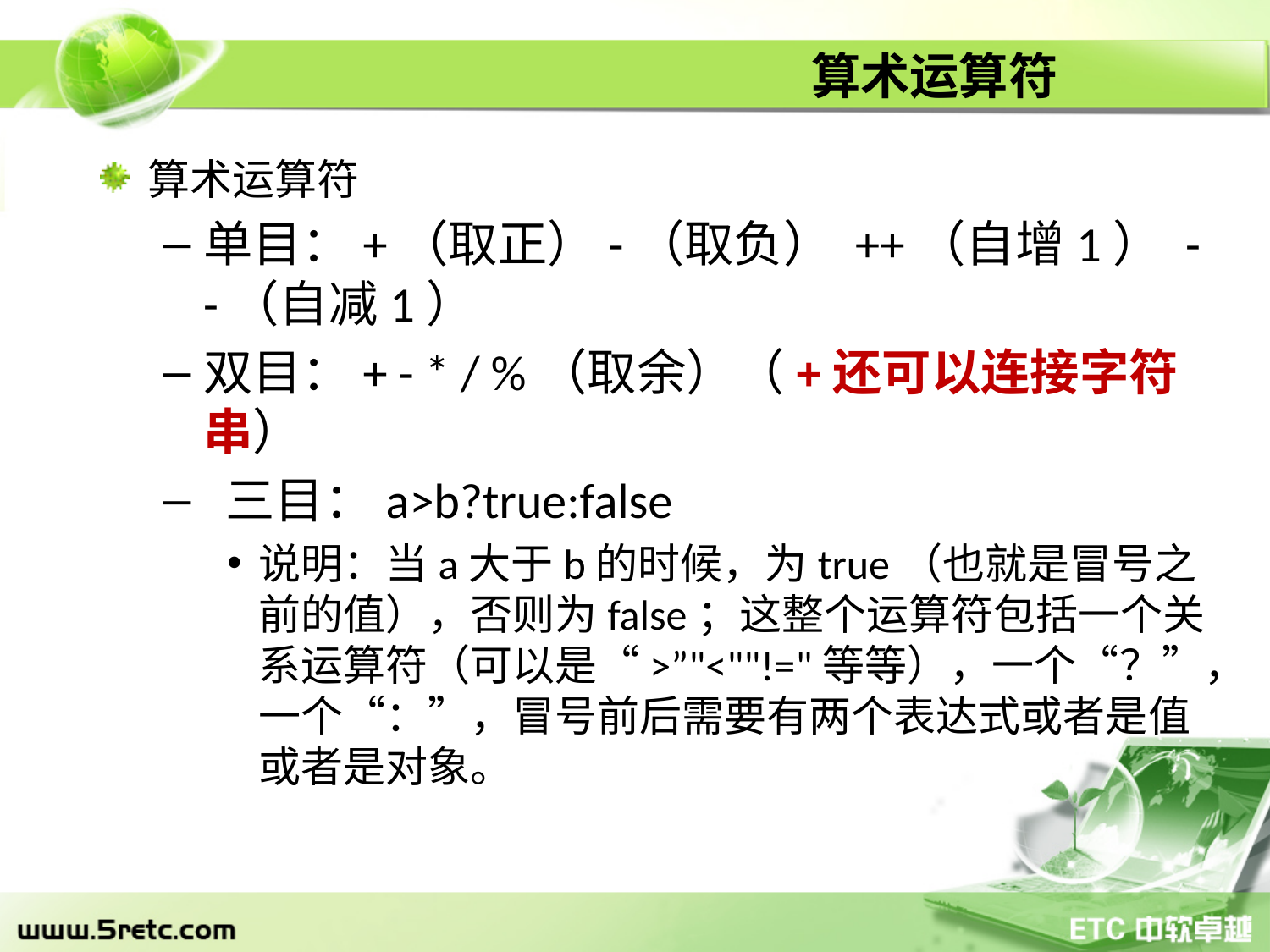

# 算术运算符
算术运算符
单目：+（取正）-（取负） ++（自增1） - -（自减1）
双目：+ - * / %（取余）（+还可以连接字符串）
 三目：a>b?true:false
说明：当a大于b的时候，为true（也就是冒号之前的值），否则为false；这整个运算符包括一个关系运算符（可以是“>”"<""!="等等），一个“？”，一个“：”，冒号前后需要有两个表达式或者是值或者是对象。